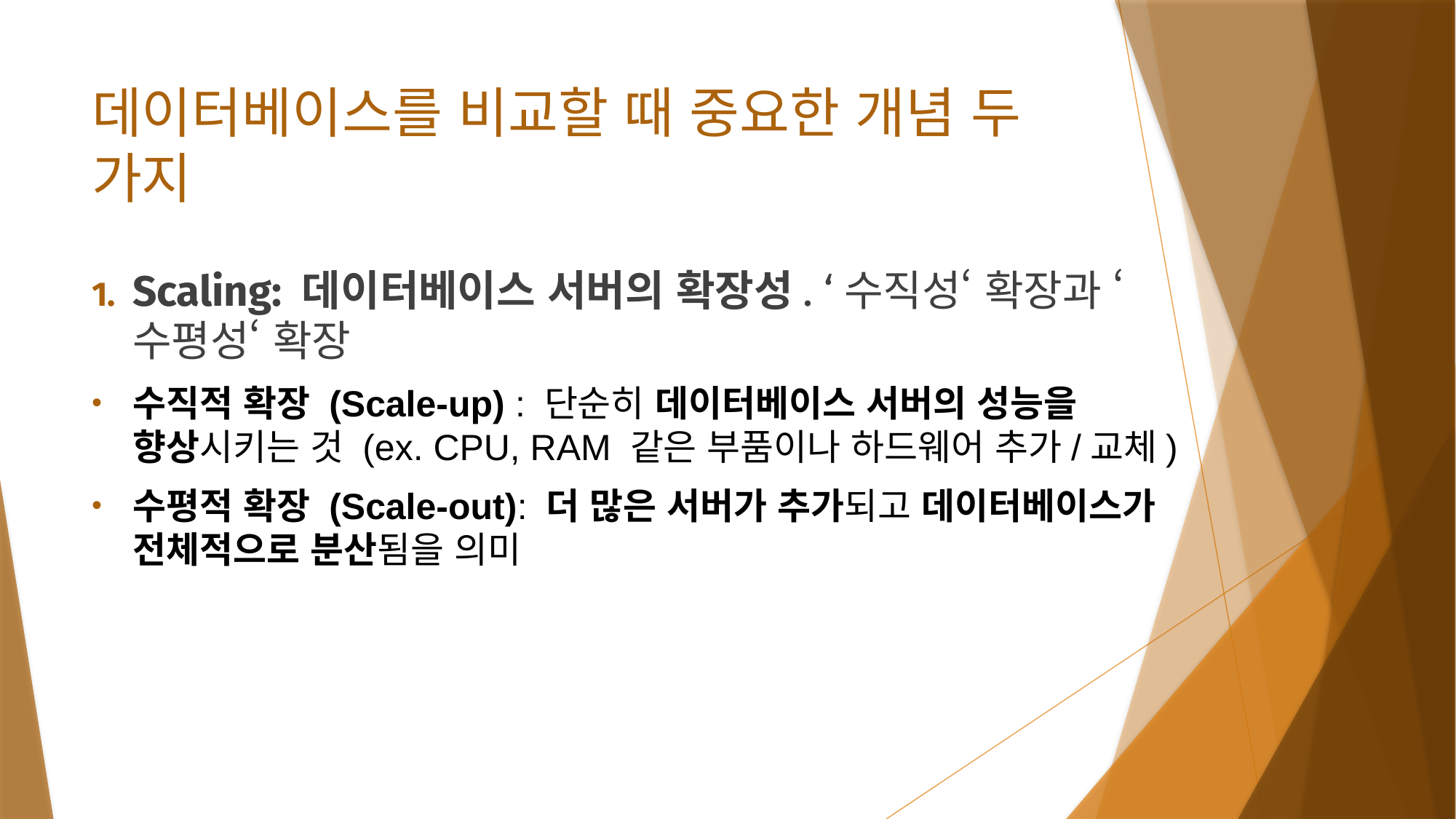

# 데이터베이스를 비교할 때 중요한 개념 두 가지
Scaling: 데이터베이스 서버의 확장성. ‘수직성‘ 확장과 ‘수평성‘ 확장
수직적 확장 (Scale-up) : 단순히 데이터베이스 서버의 성능을 향상시키는 것 (ex. CPU, RAM 같은 부품이나 하드웨어 추가/교체)
수평적 확장 (Scale-out): 더 많은 서버가 추가되고 데이터베이스가 전체적으로 분산됨을 의미